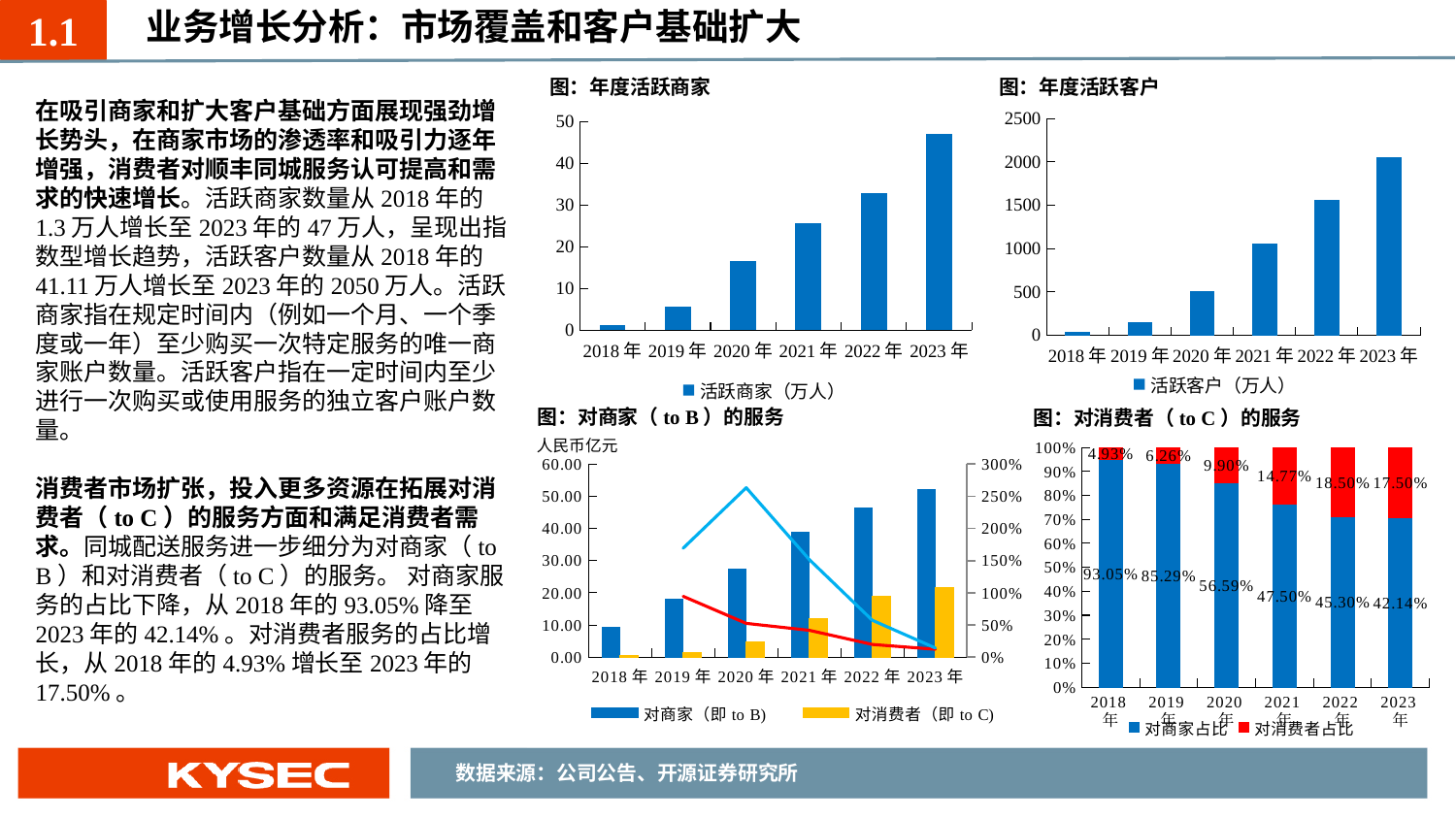

业务增长分析：市场覆盖和客户基础扩大
1.1
图：年度活跃客户
图：年度活跃商家
在吸引商家和扩大客户基础方面展现强劲增长势头，在商家市场的渗透率和吸引力逐年增强，消费者对顺丰同城服务认可提高和需求的快速增长。活跃商家数量从2018年的1.3万人增长至2023年的47万人，呈现出指数型增长趋势，活跃客户数量从2018年的41.11万人增长至2023年的2050万人。活跃商家指在规定时间内（例如一个月、一个季度或一年）至少购买一次特定服务的唯一商家账户数量。活跃客户指在一定时间内至少进行一次购买或使用服务的独立客户账户数量。

消费者市场扩张，投入更多资源在拓展对消费者（to C）的服务方面和满足消费者需求。同城配送服务进一步细分为对商家（to B）和对消费者（to C）的服务。 对商家服务的占比下降，从2018年的93.05%降至2023年的42.14%。对消费者服务的占比增长，从2018年的4.93%增长至2023年的17.50%。

### Chart

| Category | 活跃客户（万人） |
|---|---|
| 2018年 | 41.11 |
| 2019年 | 146.38 |
| 2020年 | 513.87 |
| 2021年 | 1060.0 |
| 2022年 | 1560.0 |
| 2023年 | 2050.0 |

### Chart

| Category | 活跃商家（万人） |
|---|---|
| 2018年 | 1.3 |
| 2019年 | 5.61 |
| 2020年 | 16.7 |
| 2021年 | 25.8 |
| 2022年 | 33.0 |
| 2023年 | 47.0 |
图：对商家（to B）的服务
图：对消费者（to C）的服务

### Chart

| Category | 对商家占比 | 对消费者占比 |
|---|---|---|
| 2018年 | 0.930513595166163 | 0.0493454179254783 |
| 2019年 | 0.852871381110584 | 0.0626483151400095 |
| 2020年 | 0.565859776031793 | 0.0990009840263982 |
| 2021年 | 0.474985358981144 | 0.147680810007104 |
| 2022年 | 0.452955137415368 | 0.184967137971422 |
| 2023年 | 0.42136923471368 | 0.174983144184388 |
| 人民币亿元 |
| --- |

### Chart

| Category | 对商家（即to B) | 对消费者（即to C) | 对商家yoy | 对消费者yoy |
|---|---|---|---|---|
| 2018年 | 9.24 | 0.49 | None | None |
| 2019年 | 17.97 | 1.32 | 0.944805194805195 | 1.69387755102041 |
| 2020年 | 27.40666 | 4.79498 | 0.525134112409572 | 2.63256060606061 |
| 2021年 | 38.82508 | 12.07136 | 0.416629388623057 | 1.5174995516144 |
| 2022年 | 46.49671 | 18.98723 | 0.197594699096563 | 0.572915562123903 |
| 2023年 | 52.19676 | 21.67589 | 0.122590394030029 | 0.141603593573154 |
数据来源：公司公告、开源证券研究所